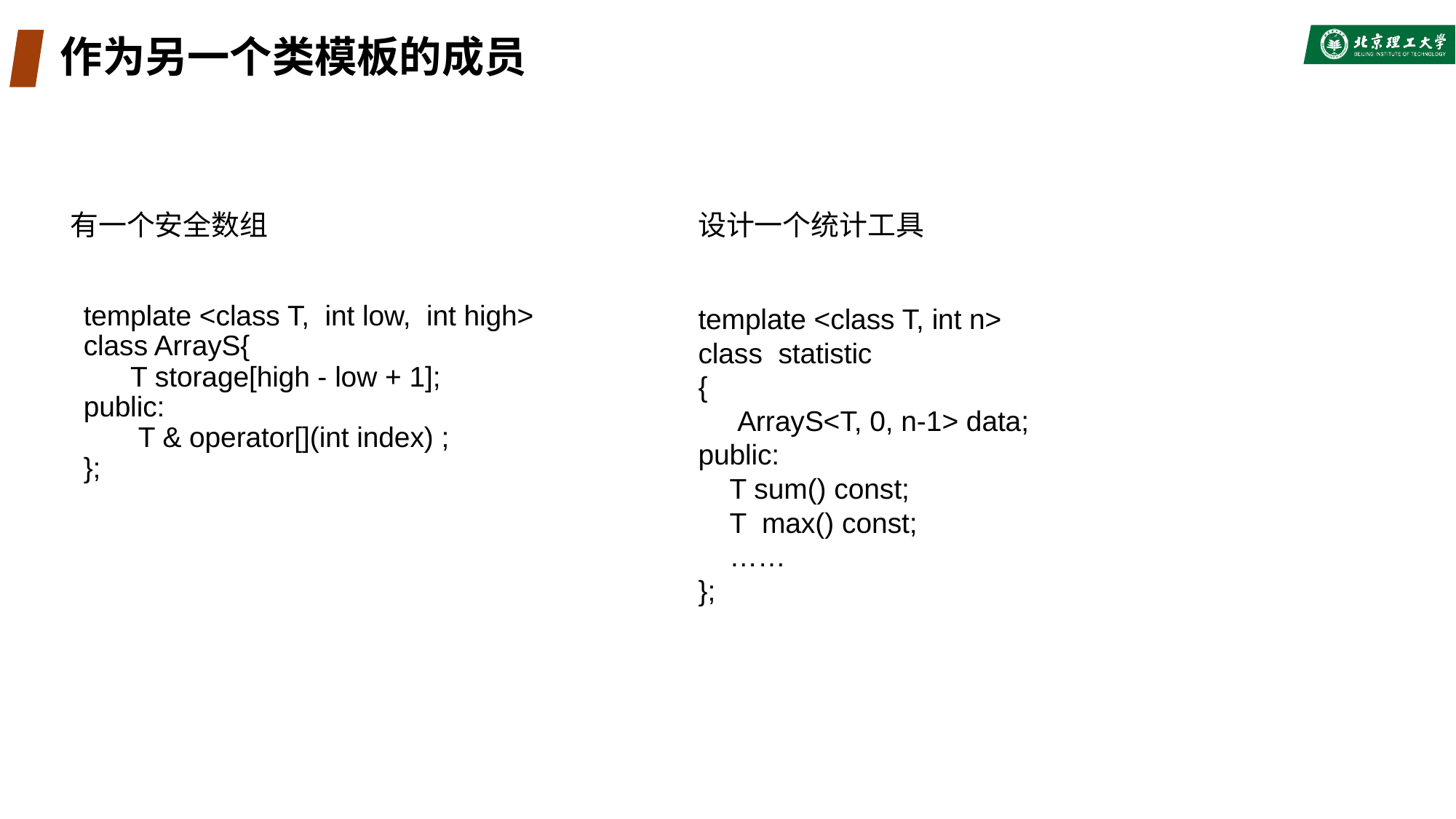

# 作为另一个类模板的成员
设计一个统计工具
有一个安全数组
template <class T, int n>
class  statistic
{
     ArrayS<T, 0, n-1> data;
public:
    T sum() const;
    T  max() const;
    ……
};
template <class T,  int low,  int high>
class ArrayS{
      T storage[high - low + 1];
public:
       T & operator[](int index) ;
};